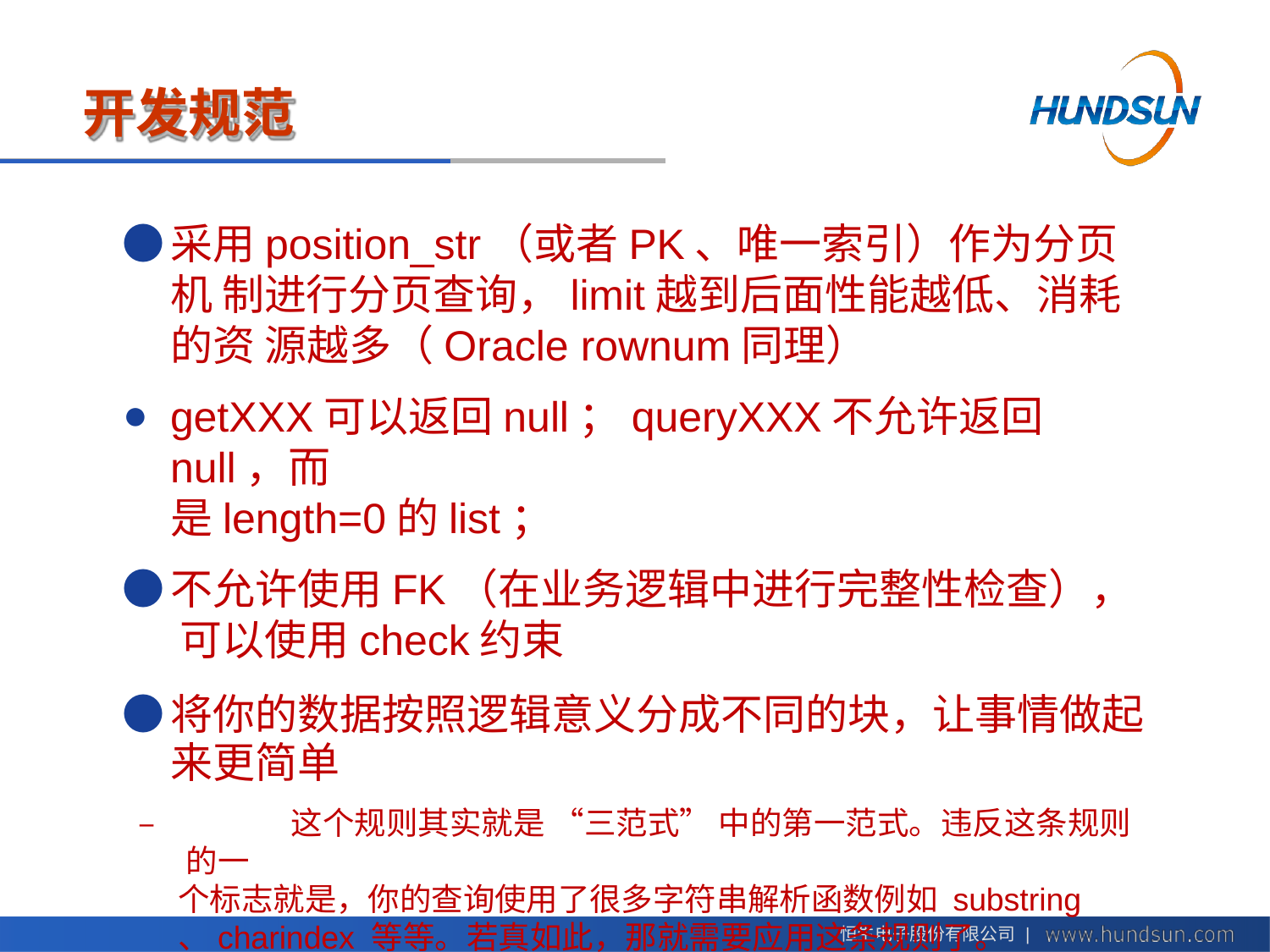

# 开发规范
●	采用position_str（或者PK、唯一索引）作为分页机 制进行分页查询，limit越到后面性能越低、消耗的资 源越多（Oracle rownum同理）
getXXX可以返回null；queryXXX不允许返回null，而
是length=0的list；
●	不允许使用FK（在业务逻辑中进行完整性检查）， 可以使用check约束
●	将你的数据按照逻辑意义分成不同的块，让事情做起 来更简单
–	这个规则其实就是 “三范式” 中的第一范式。违反这条规则的一
个标志就是，你的查询使用了很多字符串解析函数例如 substring
、charindex 等等。若真如此，那就需要应用这条规则了。
恒生电子股份有限公司 |